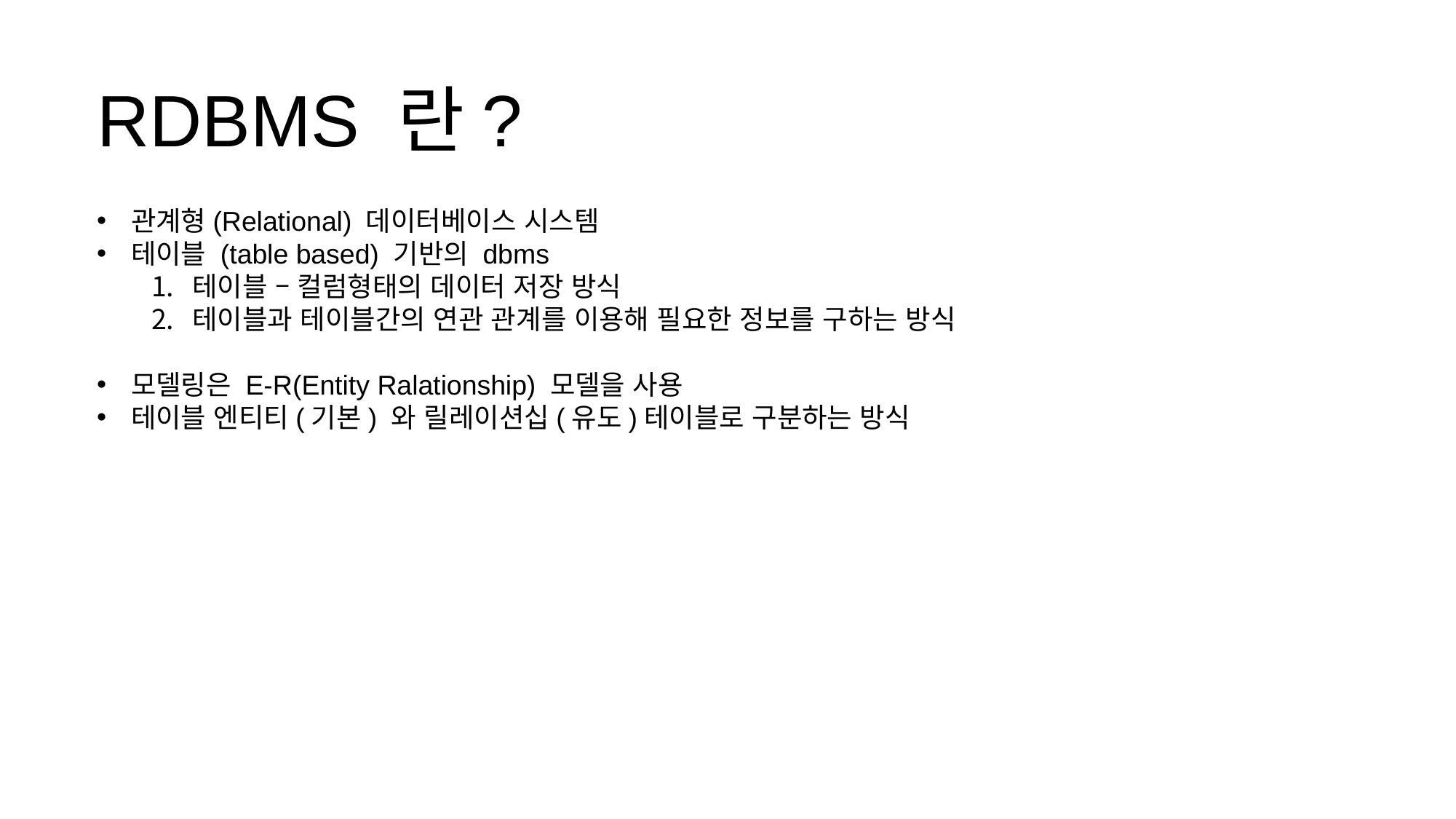

RDBMS 란?
관계형(Relational) 데이터베이스 시스템
테이블 (table based) 기반의 dbms
테이블 – 컬럼형태의 데이터 저장 방식
테이블과 테이블간의 연관 관계를 이용해 필요한 정보를 구하는 방식

모델링은 E-R(Entity Ralationship) 모델을 사용
테이블 엔티티(기본) 와 릴레이션십(유도)테이블로 구분하는 방식